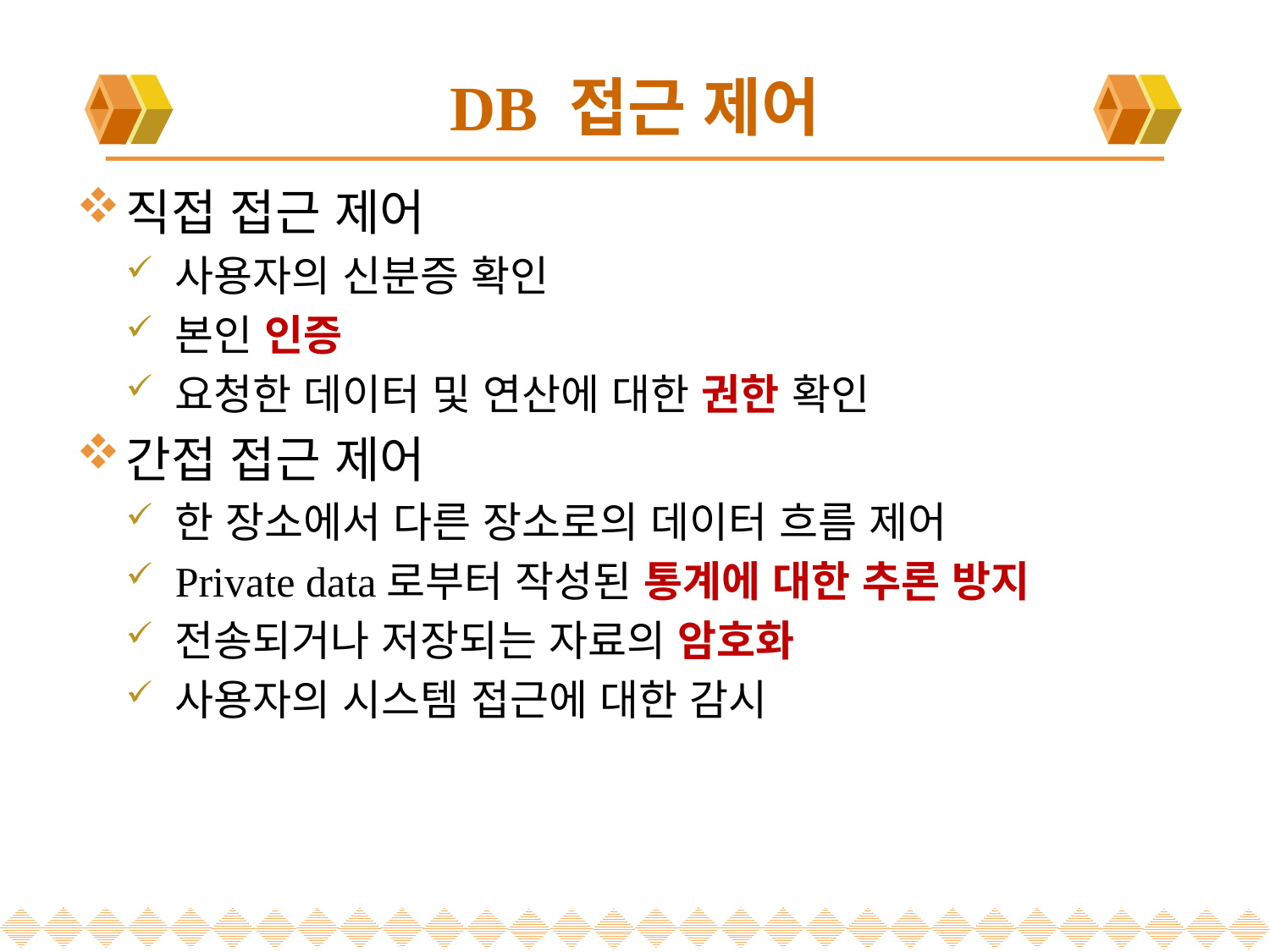

# DB 접근 제어
직접 접근 제어
사용자의 신분증 확인
본인 인증
요청한 데이터 및 연산에 대한 권한 확인
간접 접근 제어
한 장소에서 다른 장소로의 데이터 흐름 제어
Private data로부터 작성된 통계에 대한 추론 방지
전송되거나 저장되는 자료의 암호화
사용자의 시스템 접근에 대한 감시